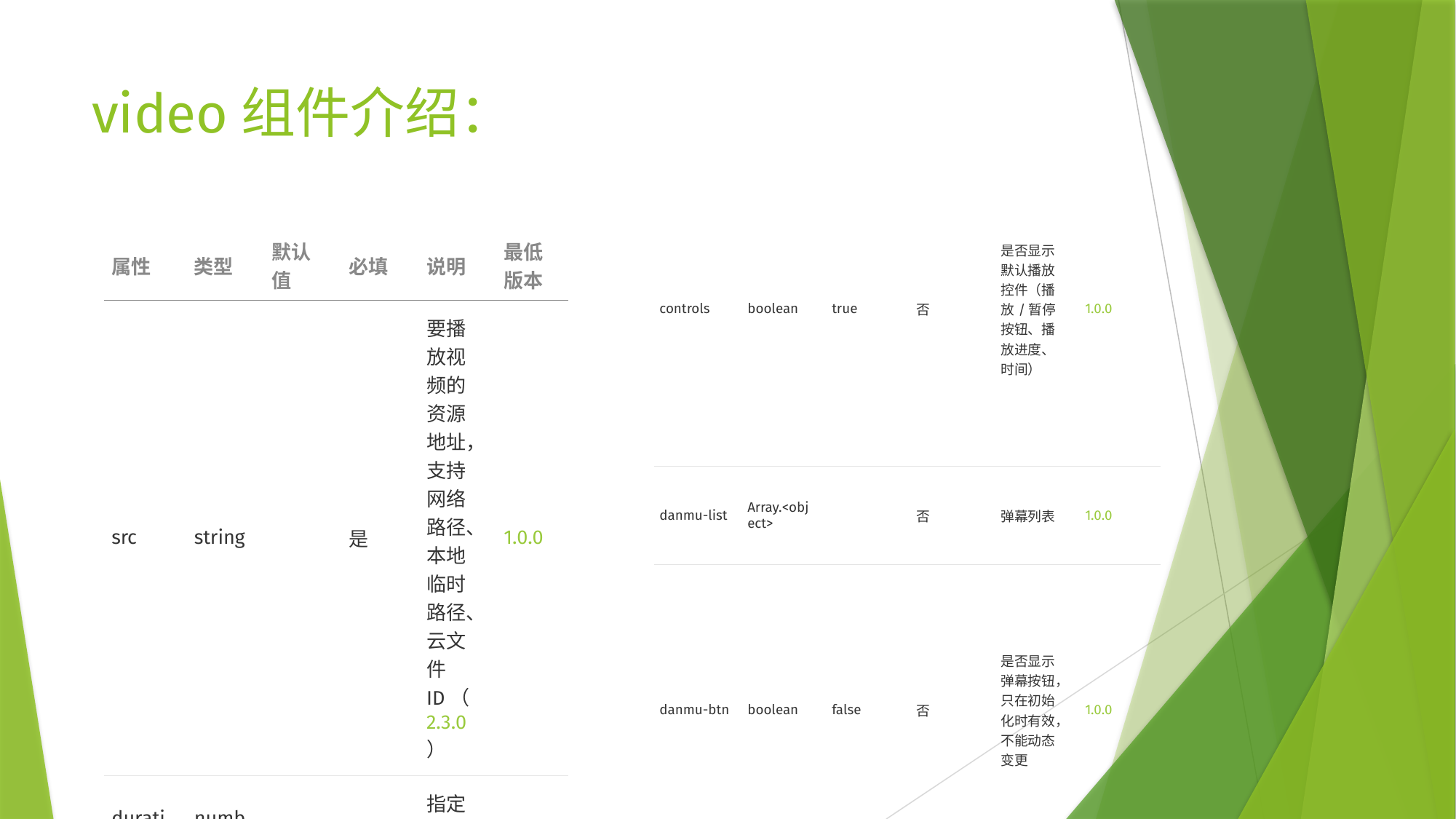

# video组件介绍：
| controls | boolean | true | 否 | 是否显示默认播放控件（播放/暂停按钮、播放进度、时间） | 1.0.0 |
| --- | --- | --- | --- | --- | --- |
| danmu-list | Array.<object> |  | 否 | 弹幕列表 | 1.0.0 |
| danmu-btn | boolean | false | 否 | 是否显示弹幕按钮，只在初始化时有效，不能动态变更 | 1.0.0 |
| 属性 | 类型 | 默认值 | 必填 | 说明 | 最低版本 |
| --- | --- | --- | --- | --- | --- |
| src | string |  | 是 | 要播放视频的资源地址，支持网络路径、本地临时路径、云文件ID（2.3.0） | 1.0.0 |
| duration | number |  | 否 | 指定视频时长 | 1.1.0 |